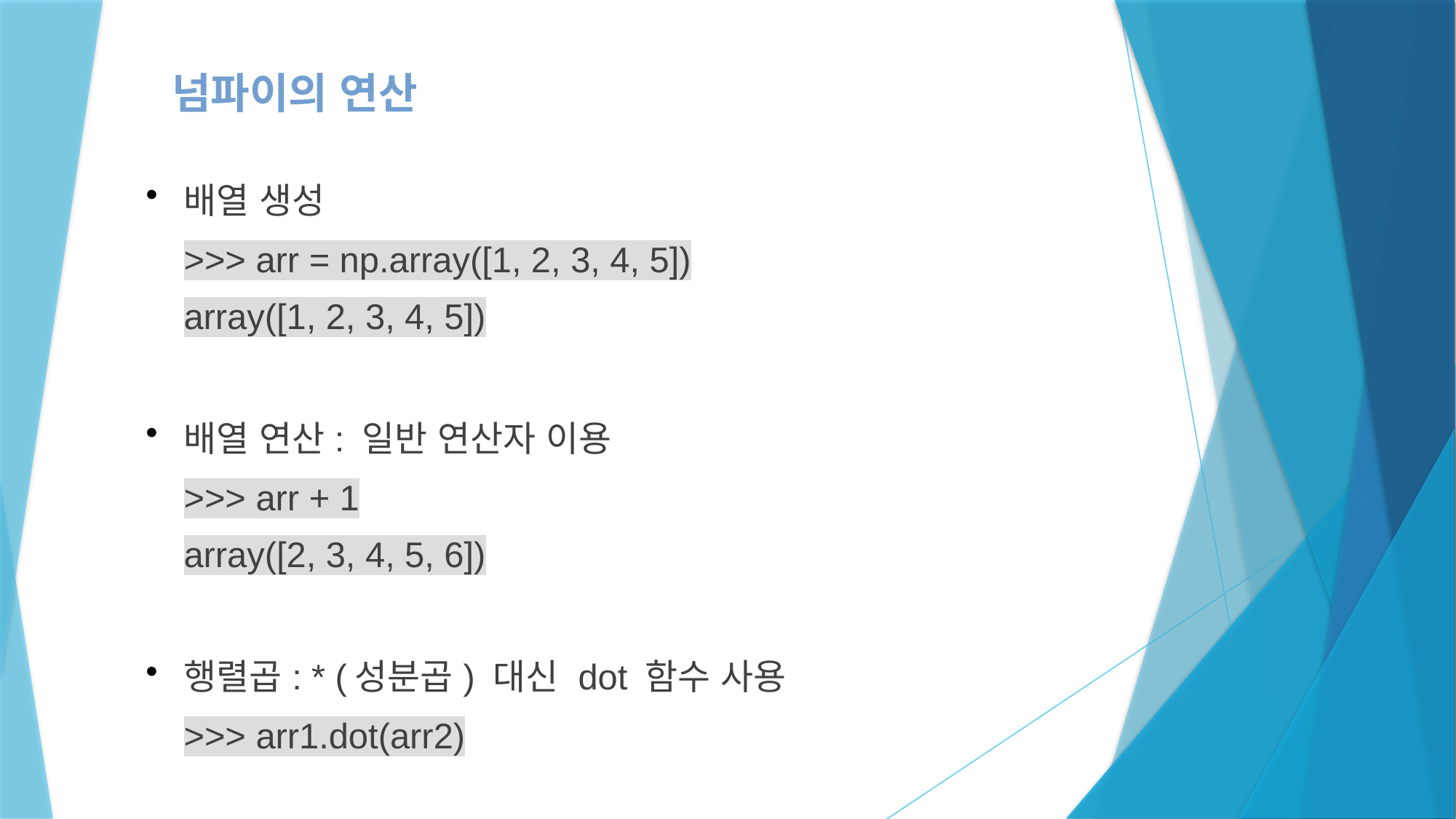

넘파이의 연산
# 배열 생성
>>> arr = np.array([1, 2, 3, 4, 5])
array([1, 2, 3, 4, 5])

배열 연산: 일반 연산자 이용
>>> arr + 1
array([2, 3, 4, 5, 6])

행렬곱: * (성분곱) 대신 dot 함수 사용
>>> arr1.dot(arr2)